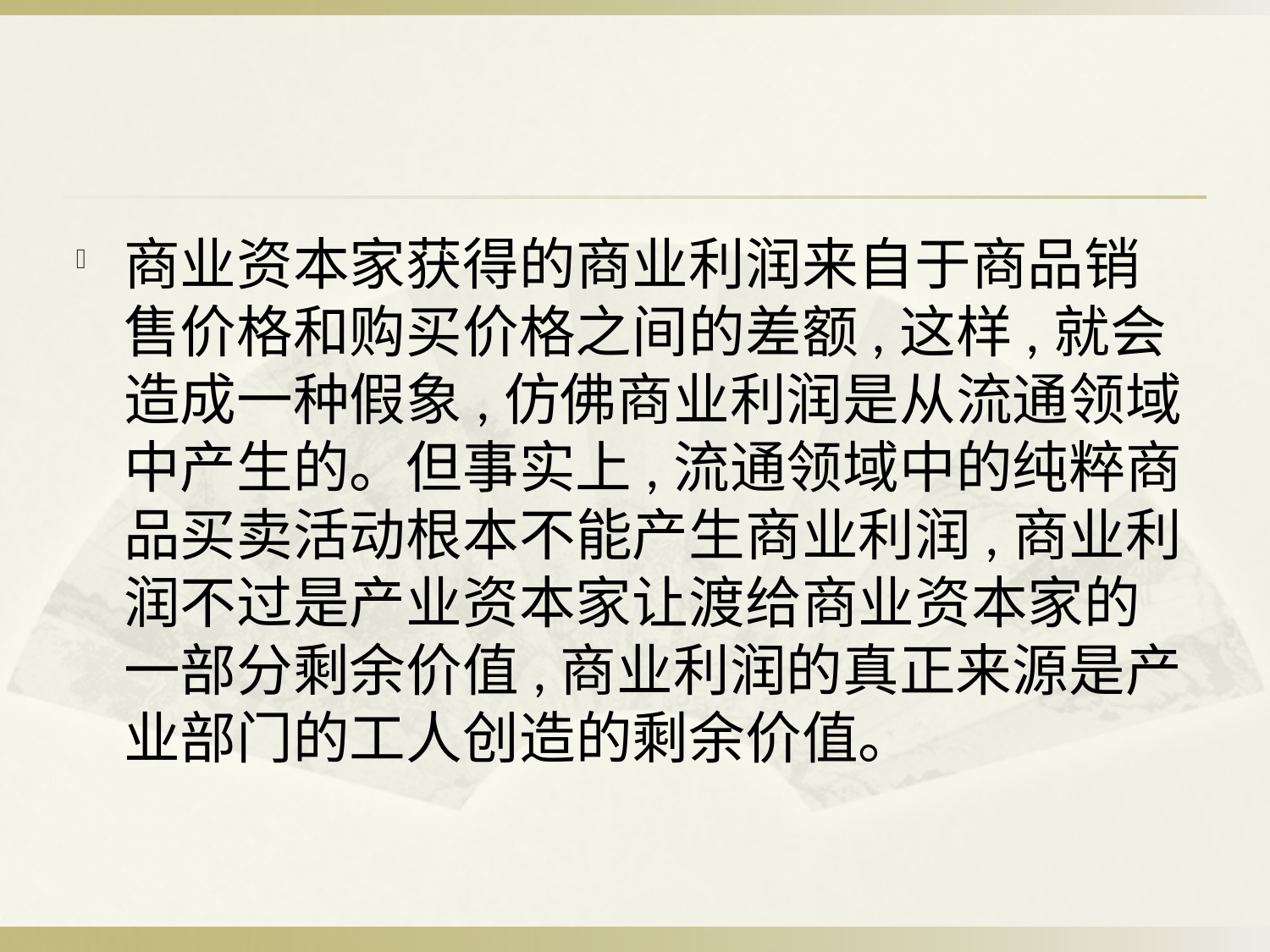

#
商业资本家获得的商业利润来自于商品销售价格和购买价格之间的差额,这样,就会造成一种假象,仿佛商业利润是从流通领域中产生的。但事实上,流通领域中的纯粹商品买卖活动根本不能产生商业利润,商业利润不过是产业资本家让渡给商业资本家的一部分剩余价值,商业利润的真正来源是产业部门的工人创造的剩余价值。